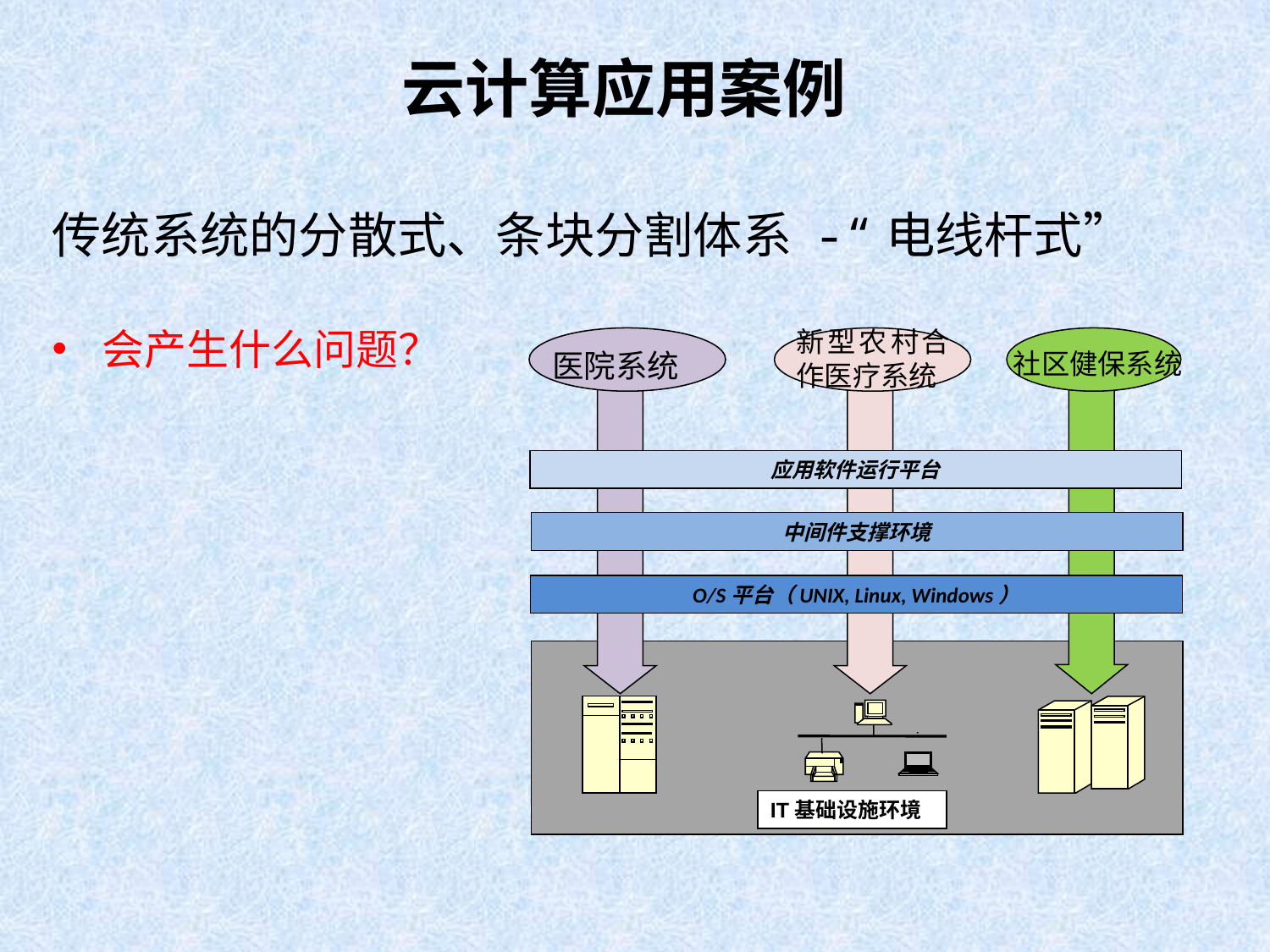

# 云计算应用案例
传统系统的分散式、条块分割体系 -“电线杆式”

 会产生什么问题？
新型农村合作医疗系统

社区健保系统
医院系统

应用软件运行平台
中间件支撑环境
O/S平台（UNIX, Linux, Windows）

IT基础设施环境
54